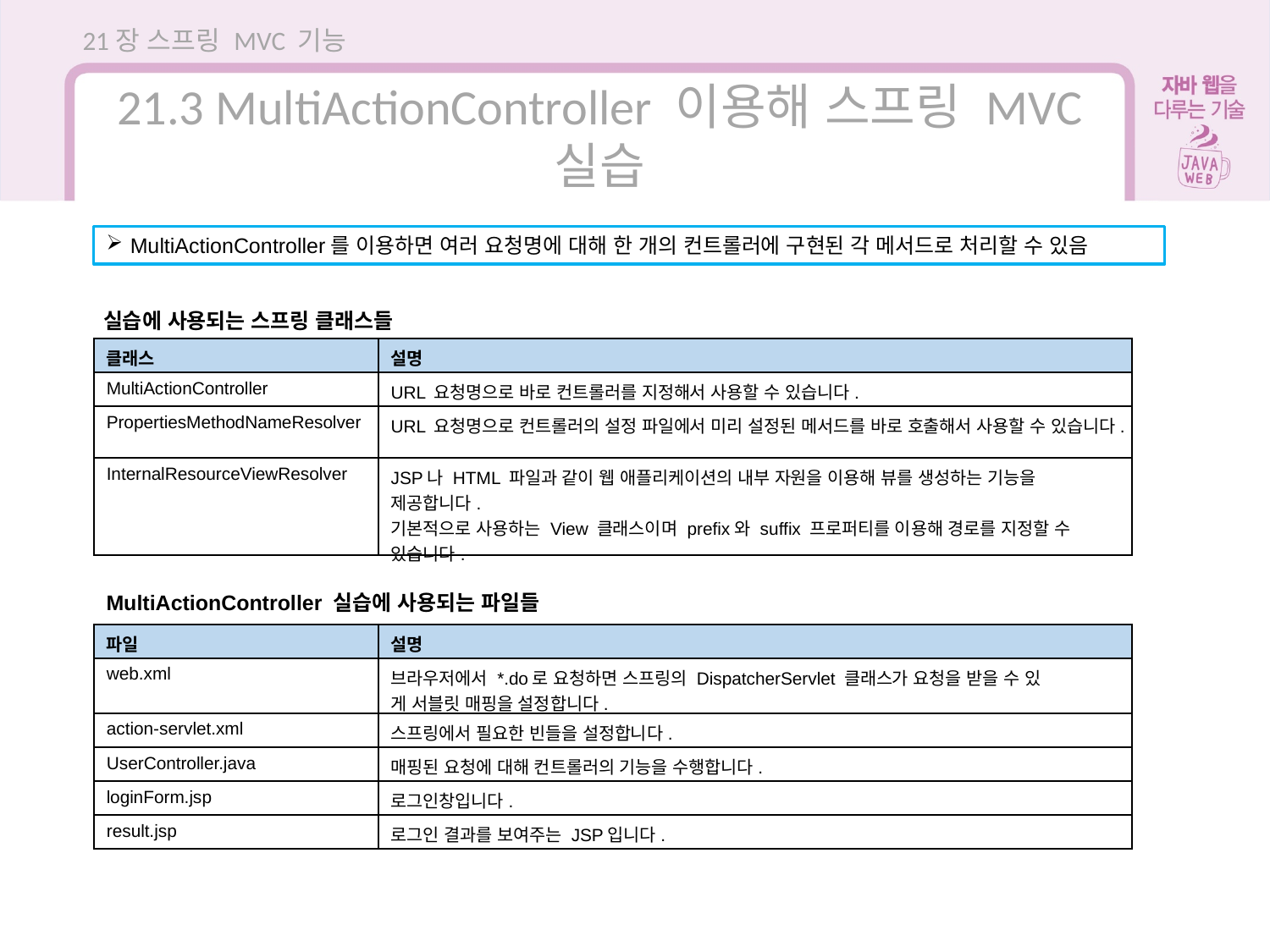

21장 스프링 MVC 기능
21.3 MultiActionController 이용해 스프링 MVC 실습
MultiActionController를 이용하면 여러 요청명에 대해 한 개의 컨트롤러에 구현된 각 메서드로 처리할 수 있음
실습에 사용되는 스프링 클래스들
| 클래스 | 설명 |
| --- | --- |
| MultiActionController | URL 요청명으로 바로 컨트롤러를 지정해서 사용할 수 있습니다. |
| PropertiesMethodNameResolver | URL 요청명으로 컨트롤러의 설정 파일에서 미리 설정된 메서드를 바로 호출해서 사용할 수 있습니다. |
| InternalResourceViewResolver | JSP나 HTML 파일과 같이 웹 애플리케이션의 내부 자원을 이용해 뷰를 생성하는 기능을 제공합니다. 기본적으로 사용하는 View 클래스이며 prefix와 suffix 프로퍼티를 이용해 경로를 지정할 수 있습니다. |
MultiActionController 실습에 사용되는 파일들
| 파일 | 설명 |
| --- | --- |
| web.xml | 브라우저에서 \*.do로 요청하면 스프링의 DispatcherServlet 클래스가 요청을 받을 수 있 게 서블릿 매핑을 설정합니다. |
| action-servlet.xml | 스프링에서 필요한 빈들을 설정합니다. |
| UserController.java | 매핑된 요청에 대해 컨트롤러의 기능을 수행합니다. |
| loginForm.jsp | 로그인창입니다. |
| result.jsp | 로그인 결과를 보여주는 JSP입니다. |